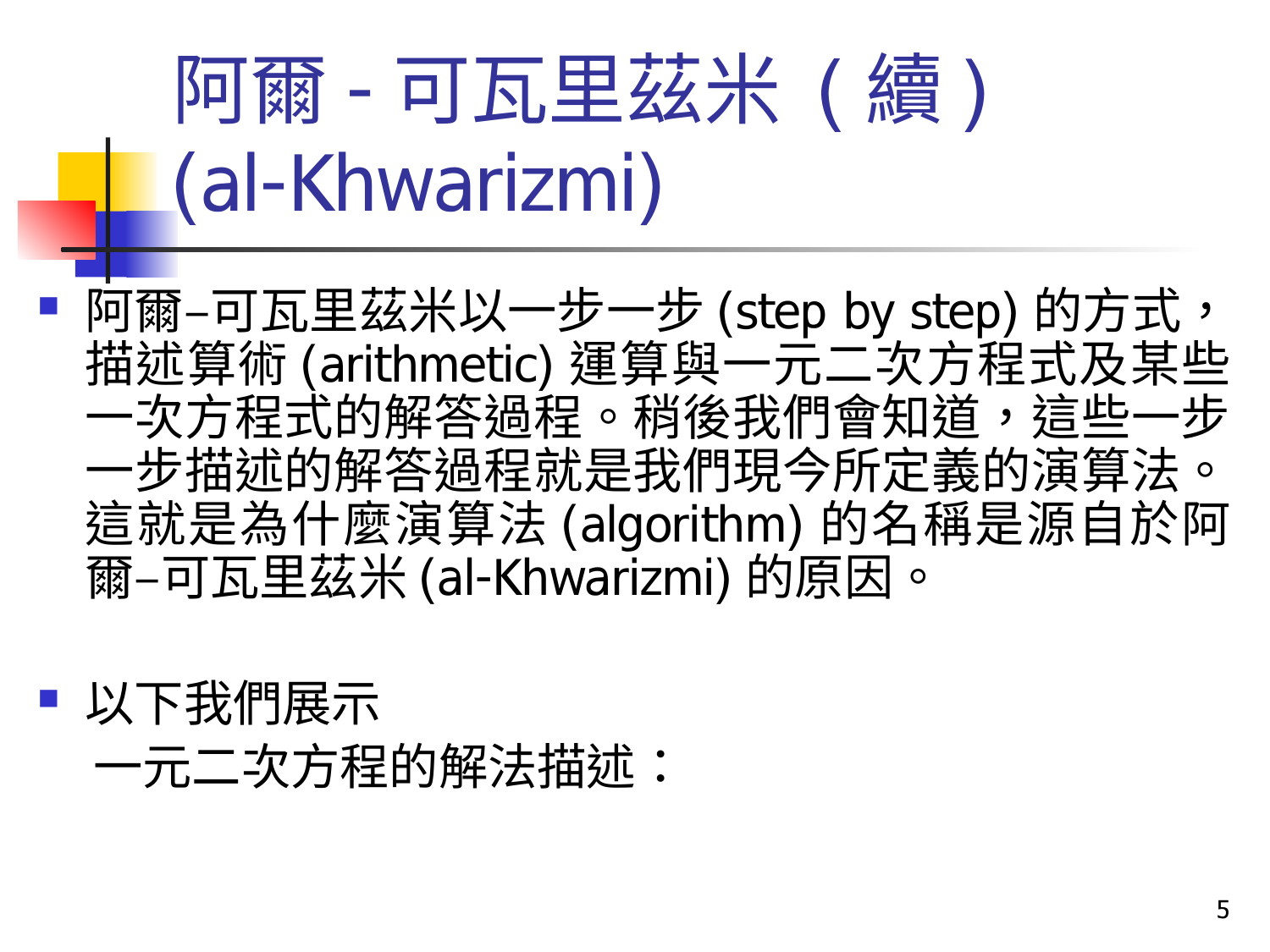

# 阿爾-可瓦里茲米 (續) (al-Khwarizmi)
阿爾–可瓦里茲米以一步一步(step by step)的方式，描述算術(arithmetic)運算與一元二次方程式及某些一次方程式的解答過程。稍後我們會知道，這些一步一步描述的解答過程就是我們現今所定義的演算法。這就是為什麼演算法(algorithm)的名稱是源自於阿爾–可瓦里茲米(al-Khwarizmi)的原因。

以下我們展示
    一元二次方程的解法描述：

5